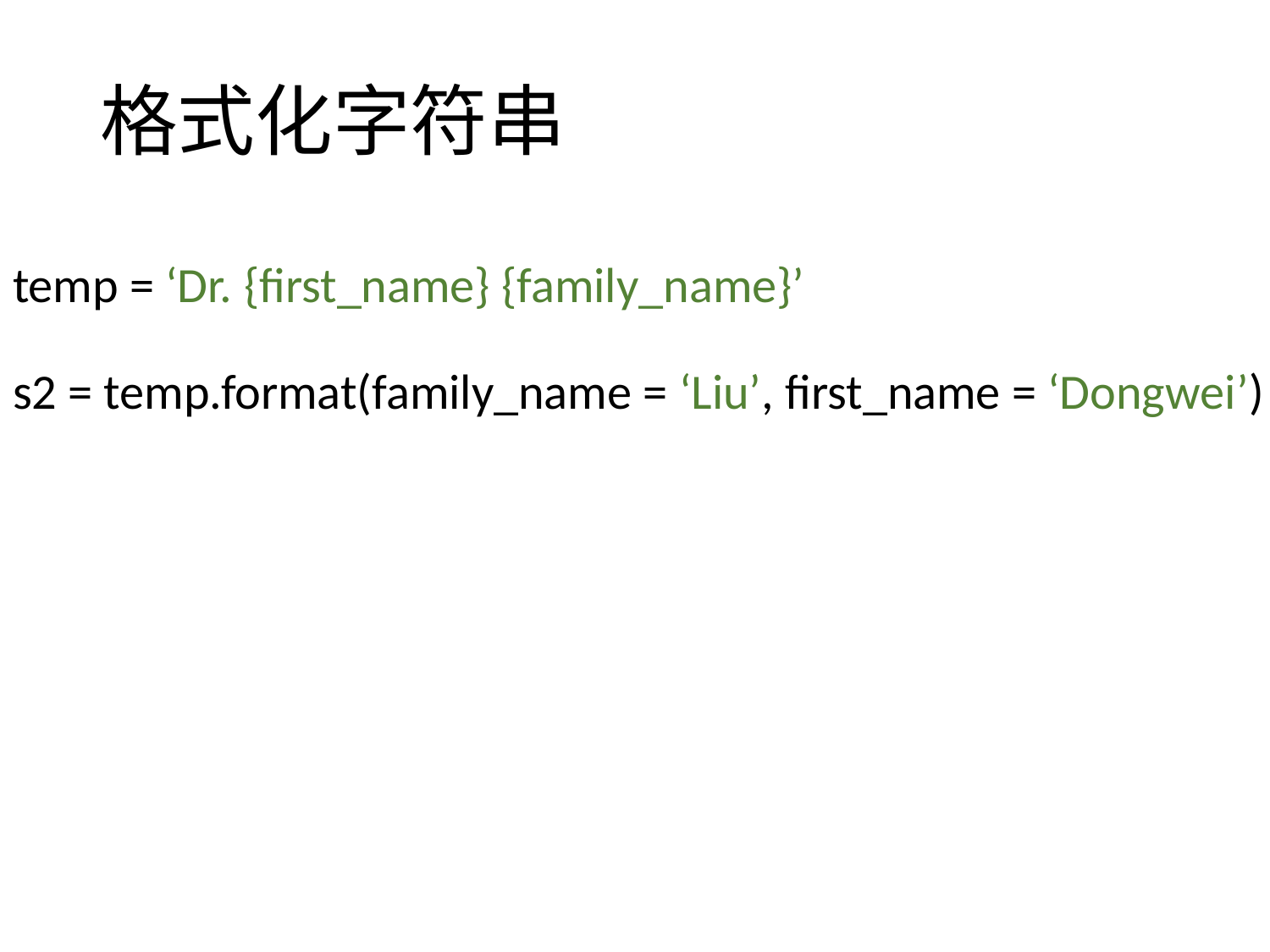

# 格式化字符串
temp = ‘Dr. {first_name} {family_name}’
s2 = temp.format(family_name = ‘Liu’, first_name = ‘Dongwei’)